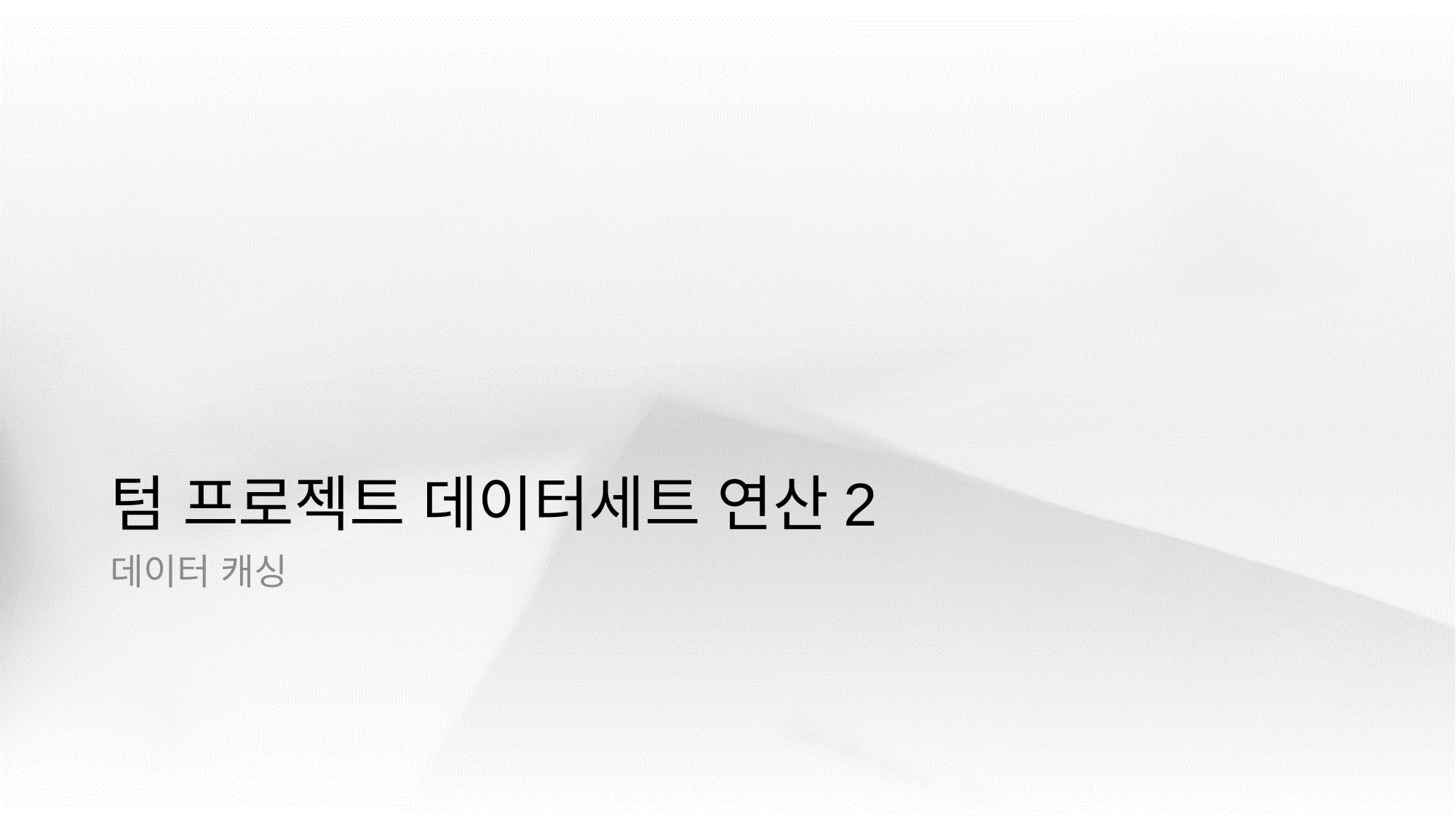

# 텀 프로젝트 데이터세트 연산2
데이터 캐싱